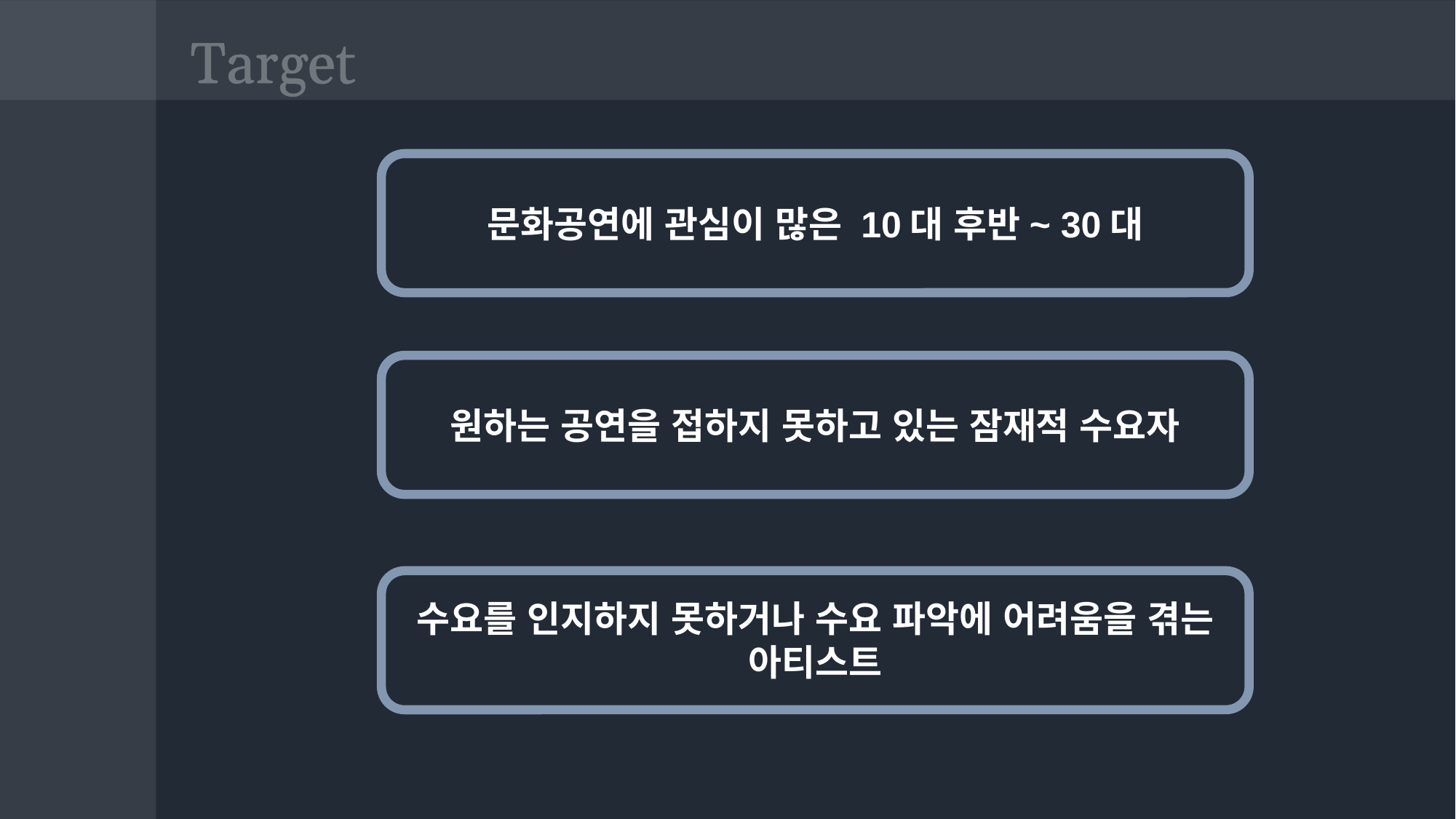

Target

문화공연에 관심이 많은 10대 후반~ 30대

원하는 공연을 접하지 못하고 있는 잠재적 수요자

수요를 인지하지 못하거나 수요 파악에 어려움을 겪는 아티스트